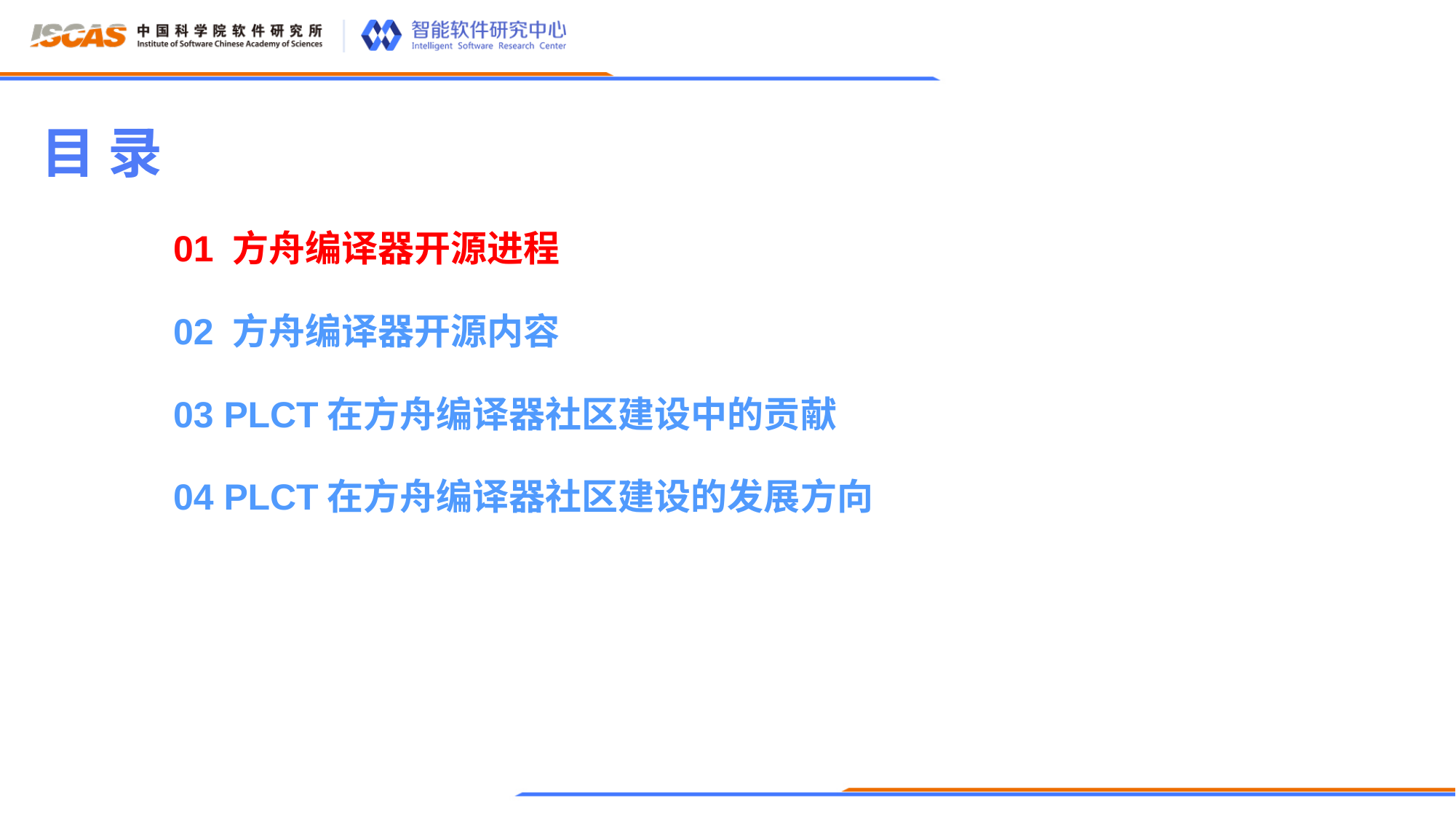

目 录
01 方舟编译器开源进程
02 方舟编译器开源内容
03 PLCT在方舟编译器社区建设中的贡献
04 PLCT在方舟编译器社区建设的发展方向